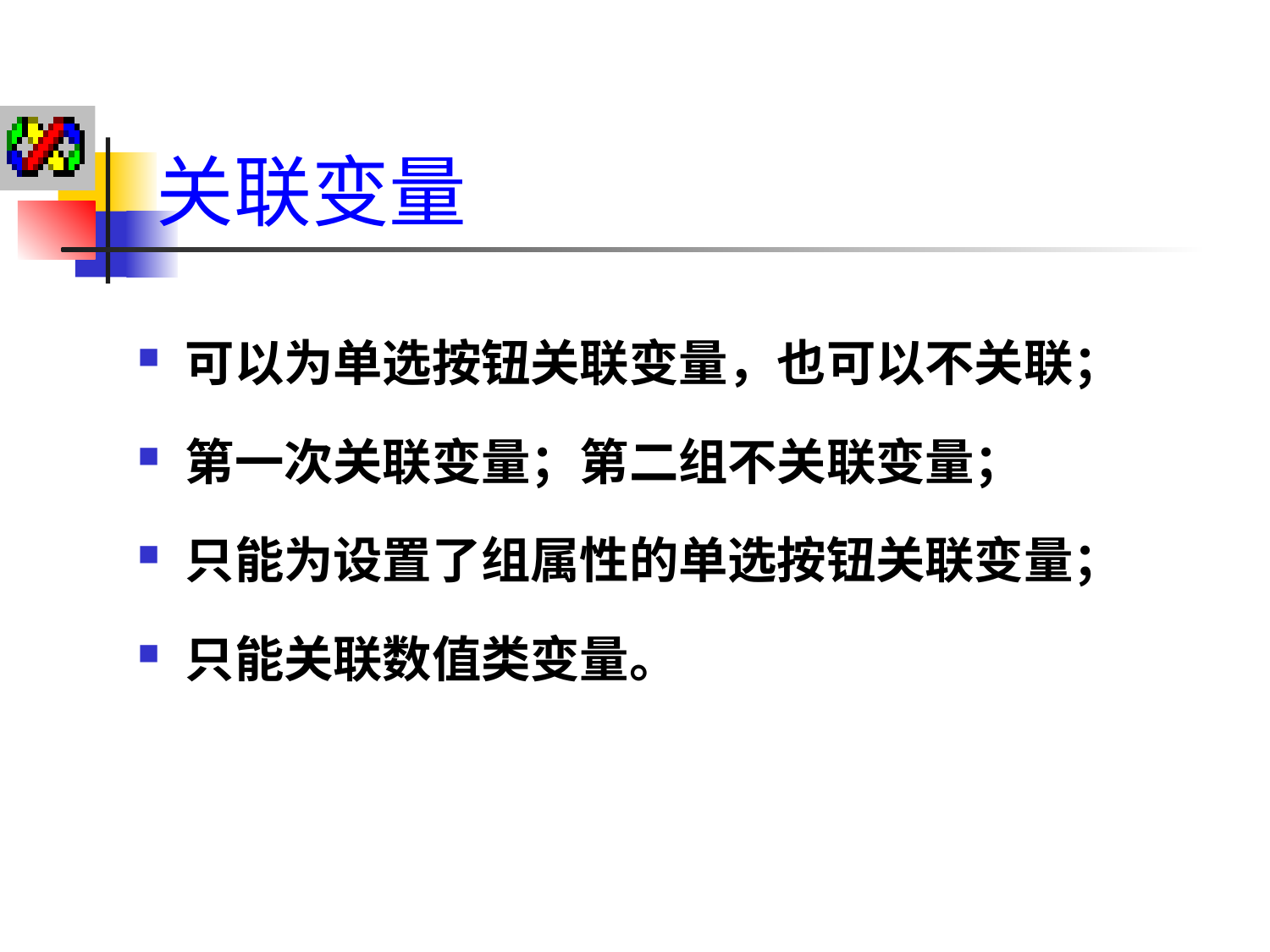

# 关联变量
可以为单选按钮关联变量，也可以不关联；
第一次关联变量；第二组不关联变量；
只能为设置了组属性的单选按钮关联变量；
只能关联数值类变量。